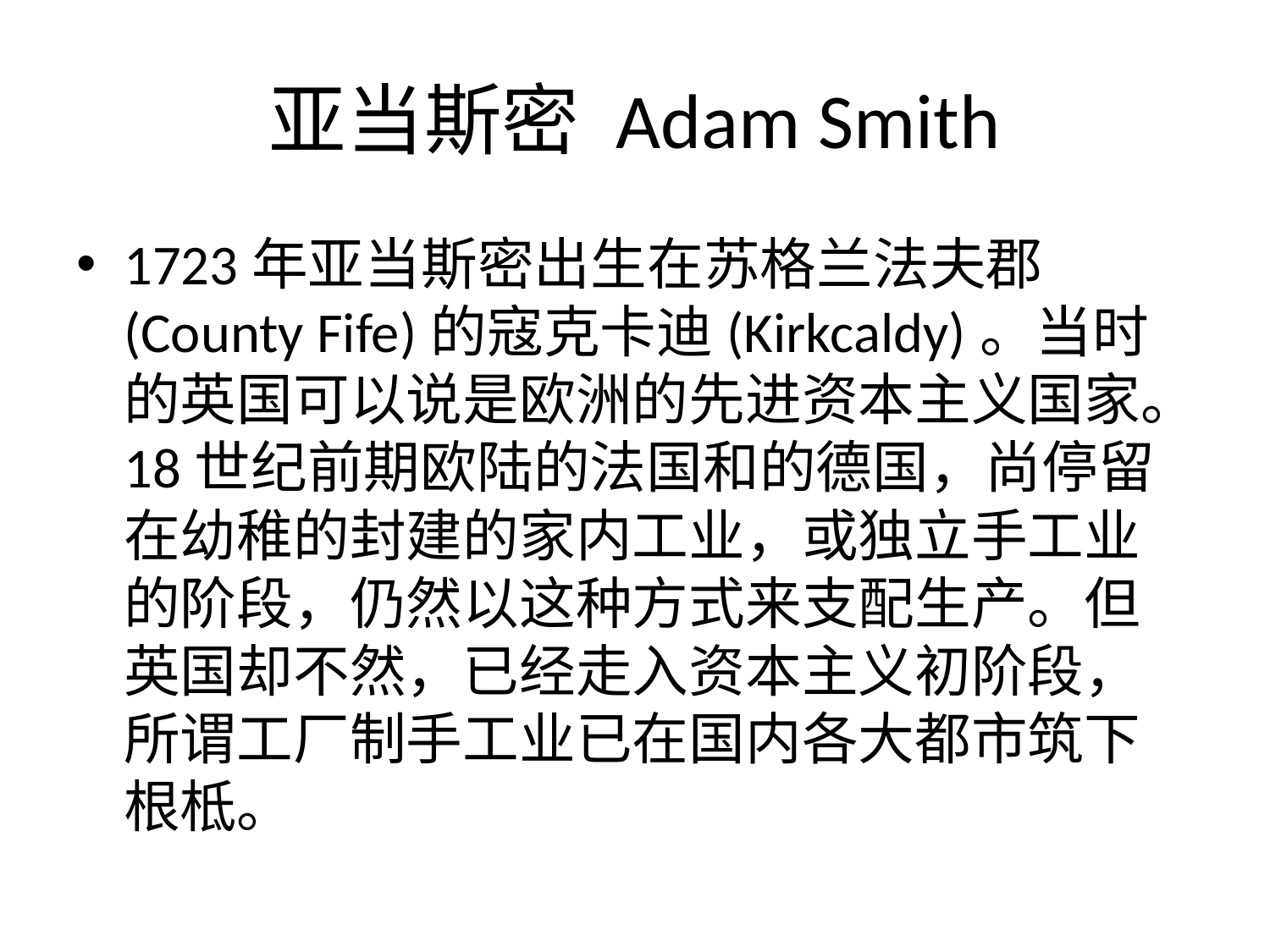

# 亚当斯密 Adam Smith
1723年亚当斯密出生在苏格兰法夫郡(County Fife)的寇克卡迪(Kirkcaldy)。当时的英国可以说是欧洲的先进资本主义国家。18世纪前期欧陆的法国和的德国，尚停留在幼稚的封建的家内工业，或独立手工业的阶段，仍然以这种方式来支配生产。但英国却不然，已经走入资本主义初阶段，所谓工厂制手工业已在国内各大都市筑下根柢。